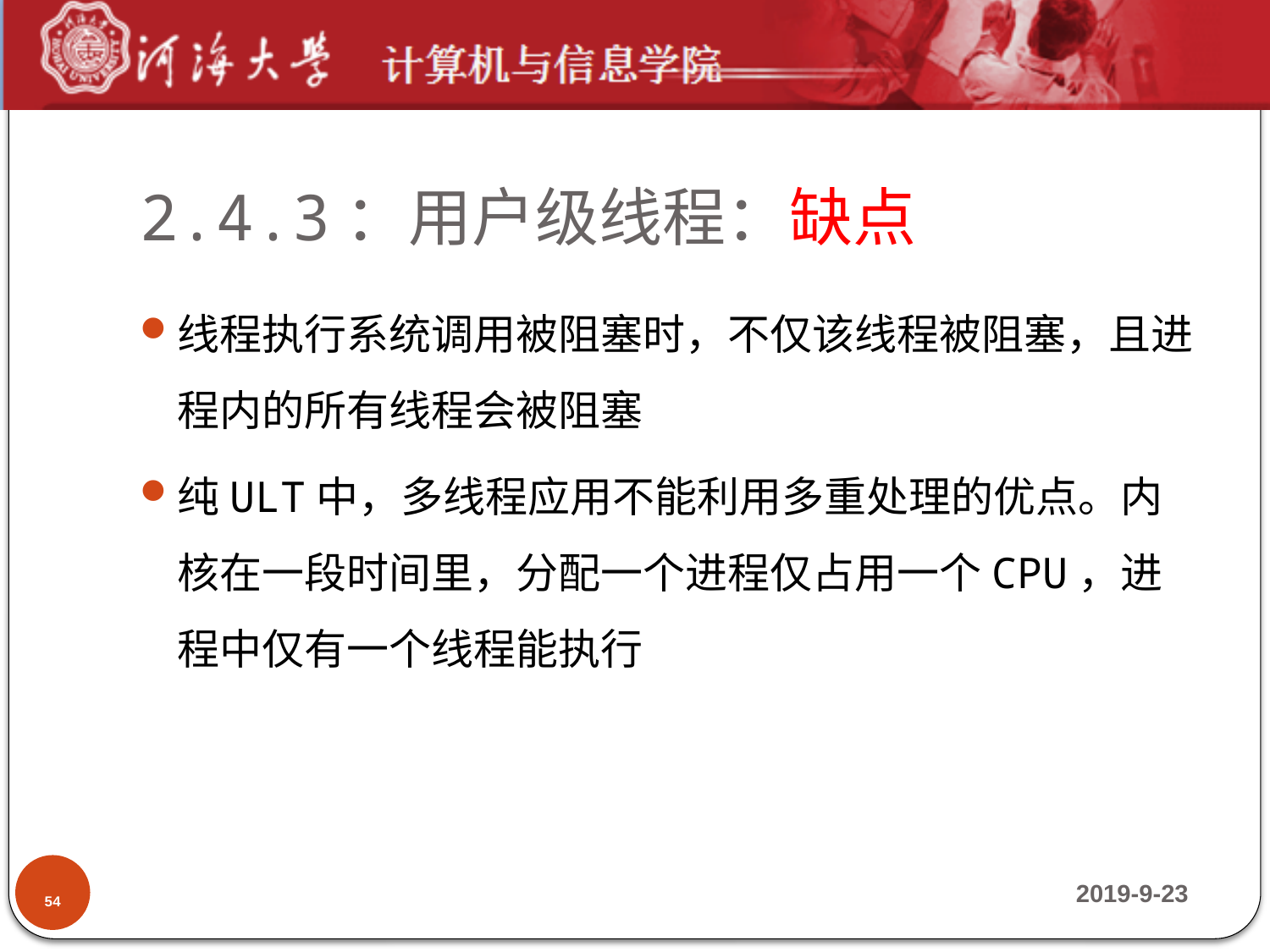

# 2.4.3：用户级线程：缺点
线程执行系统调用被阻塞时，不仅该线程被阻塞，且进程内的所有线程会被阻塞
纯ULT中，多线程应用不能利用多重处理的优点。内核在一段时间里，分配一个进程仅占用一个CPU，进程中仅有一个线程能执行

54
2019-9-23